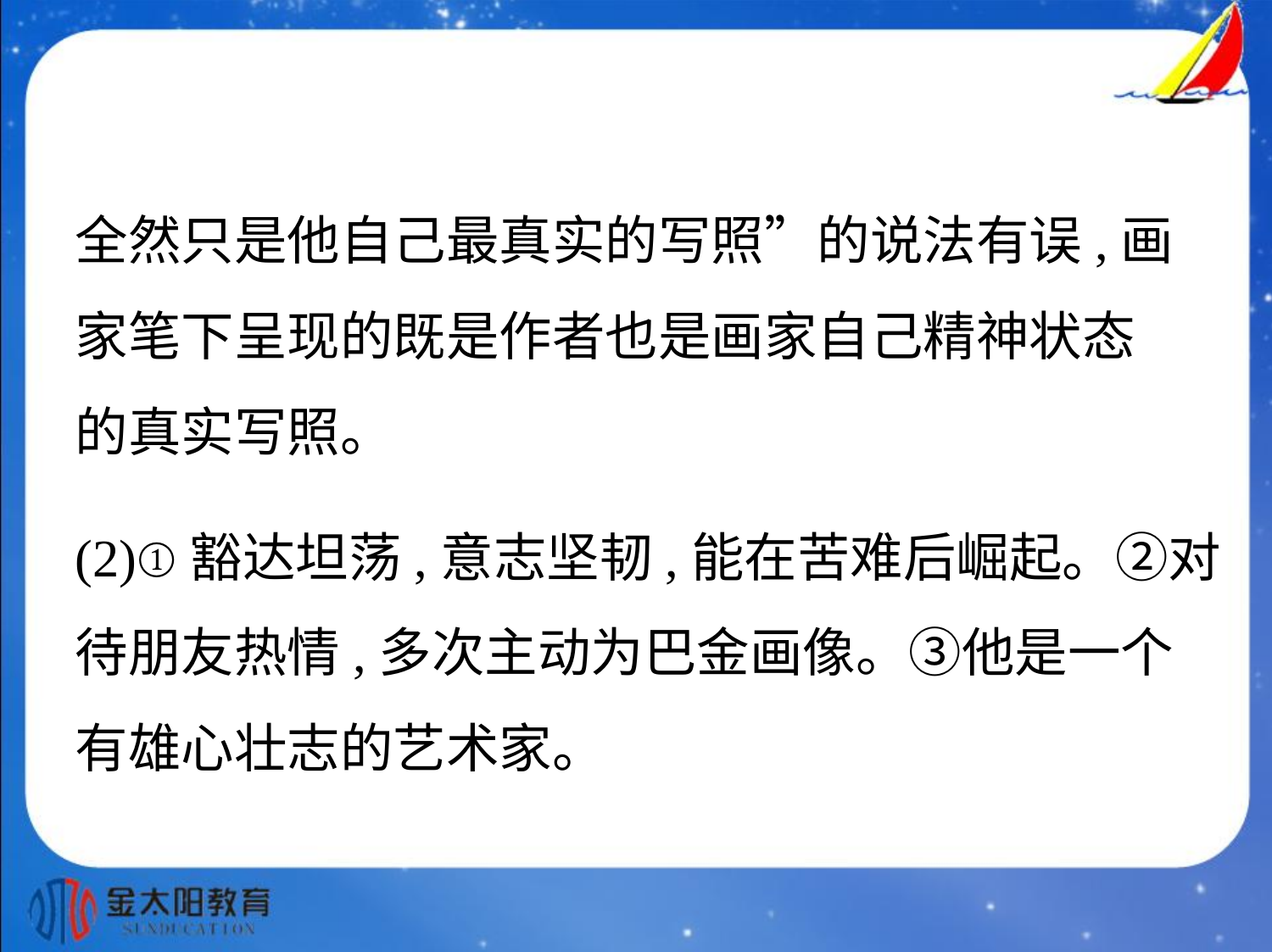

全然只是他自己最真实的写照”的说法有误,画
家笔下呈现的既是作者也是画家自己精神状态
的真实写照。
(2)①豁达坦荡,意志坚韧,能在苦难后崛起。②对
待朋友热情,多次主动为巴金画像。③他是一个
有雄心壮志的艺术家。